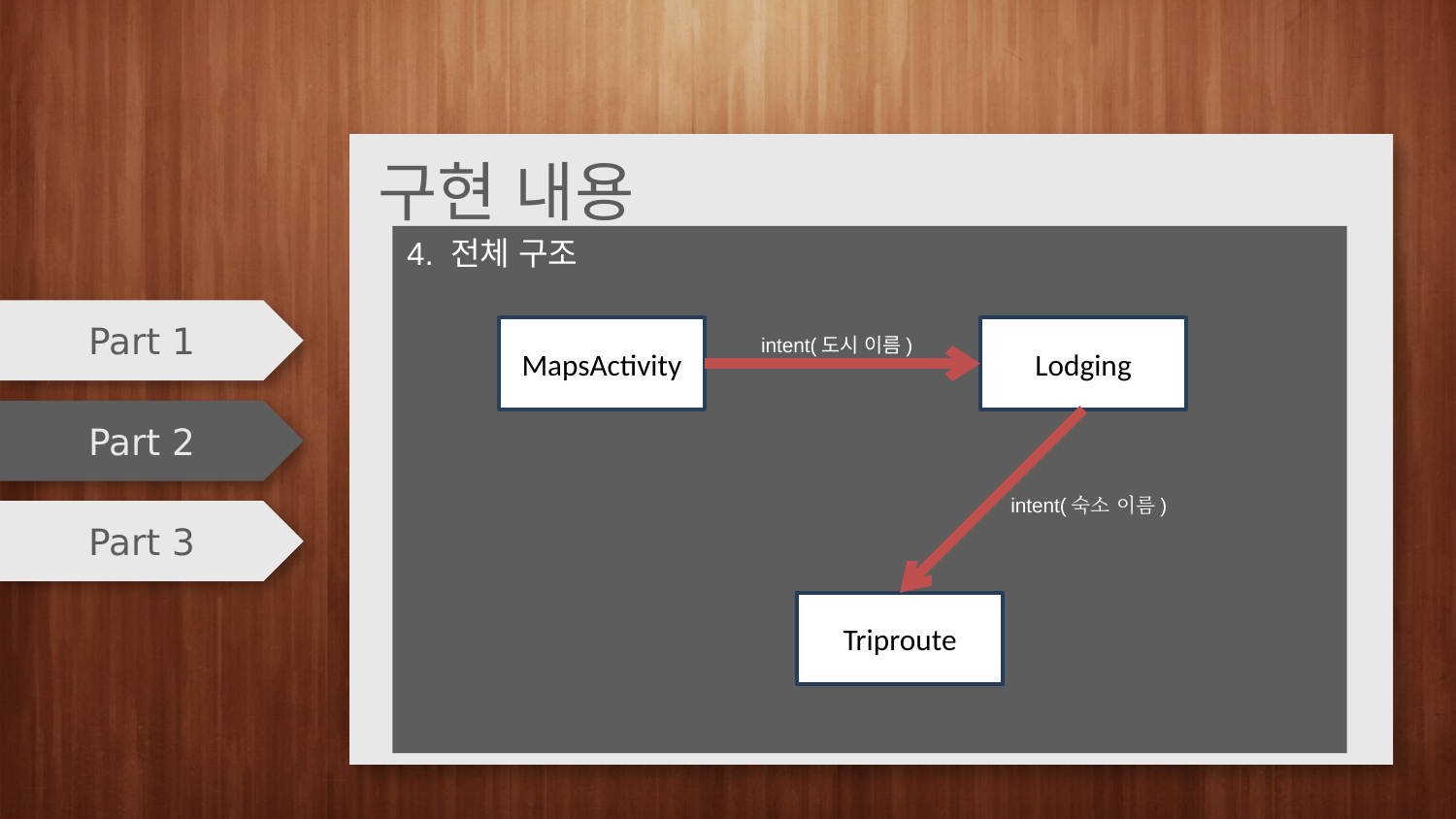

구현 내용
4. 전체 구조

Part 1
MapsActivity
Lodging
intent(도시 이름)
intent(숙소 이름)
Triproute
Part 2
Part 3